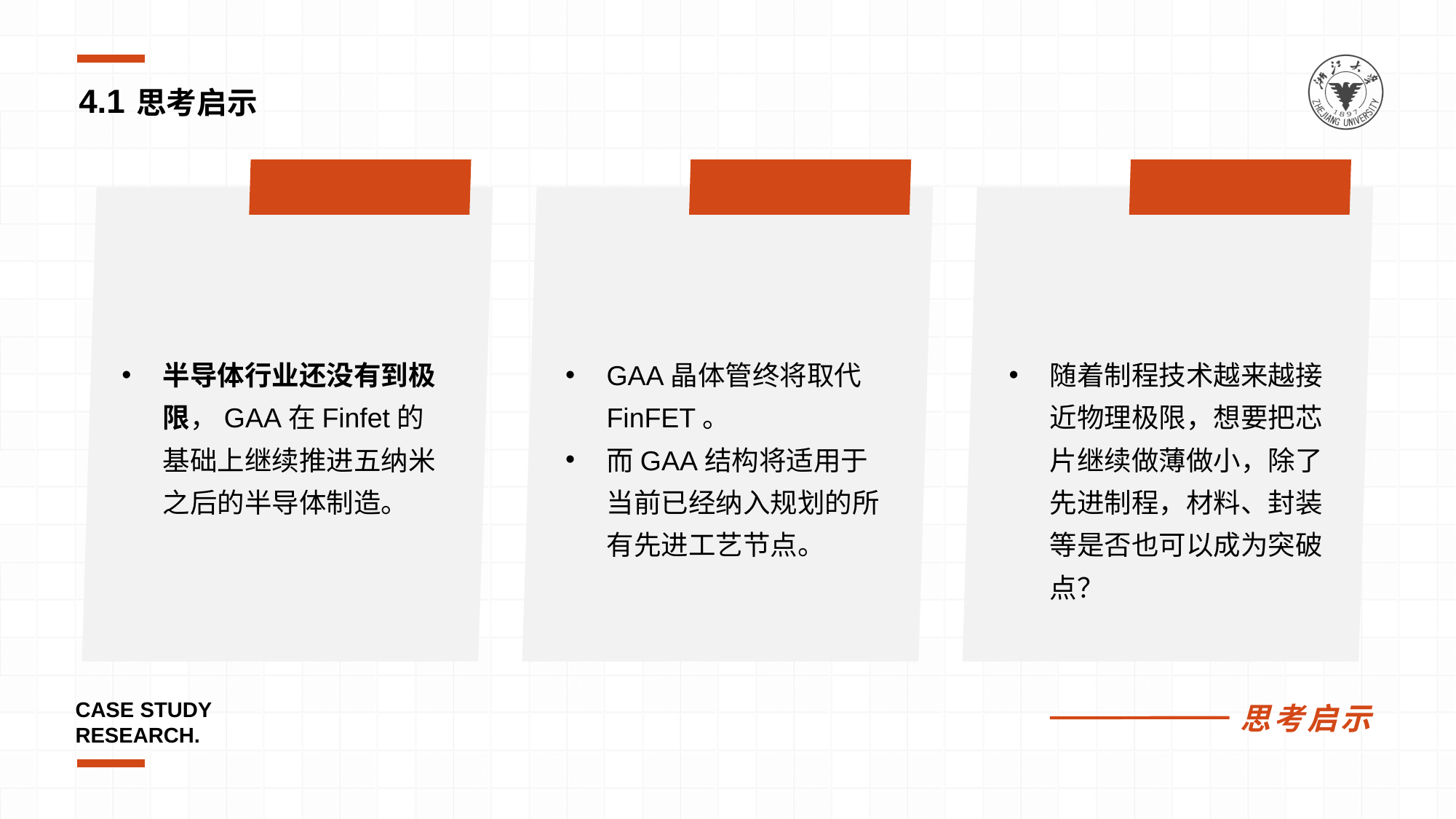

4.1
思考启示

半导体行业还没有到极限，GAA在Finfet的基础上继续推进五纳米之后的半导体制造。
GAA晶体管终将取代FinFET。
而GAA结构将适用于当前已经纳入规划的所有先进工艺节点。
随着制程技术越来越接近物理极限，想要把芯片继续做薄做小，除了先进制程，材料、封装等是否也可以成为突破点？
CASE STUDY
RESEARCH.
思考启示